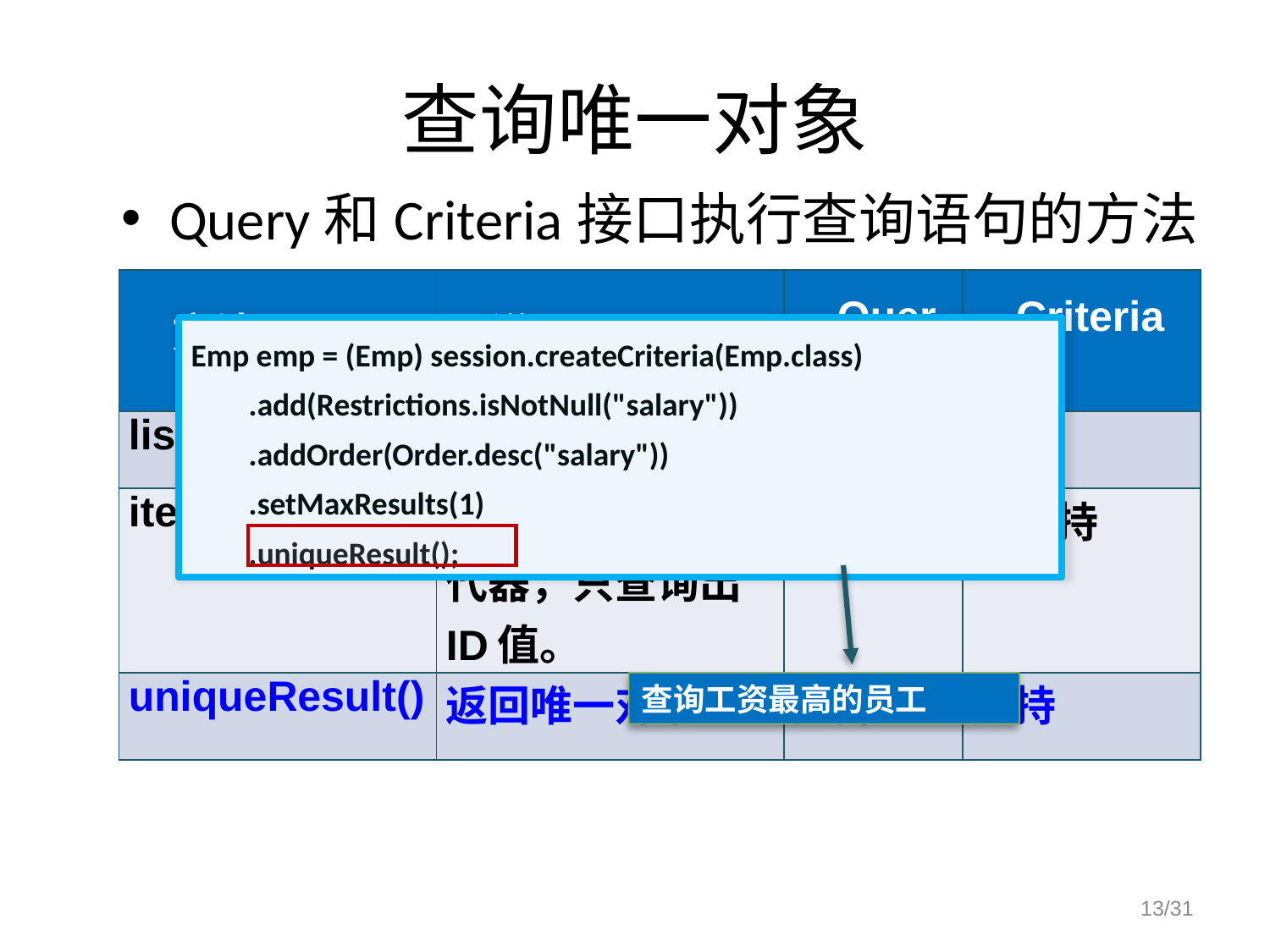

# 查询唯一对象
Query和Criteria接口执行查询语句的方法
| 方法 | 说明 | Query | Criteria |
| --- | --- | --- | --- |
| list() | 返回List集合 | 支持 | 支持 |
| iterate() | 返回Iterator迭代器，只查询出ID值。 | 支持 | 不支持 |
| uniqueResult() | 返回唯一对象 | 支持 | 支持 |
Emp emp = (Emp) session.createCriteria(Emp.class)
        .add(Restrictions.isNotNull("salary"))
        .addOrder(Order.desc("salary"))
        .setMaxResults(1)
        .uniqueResult();

查询工资最高的员工
13/31